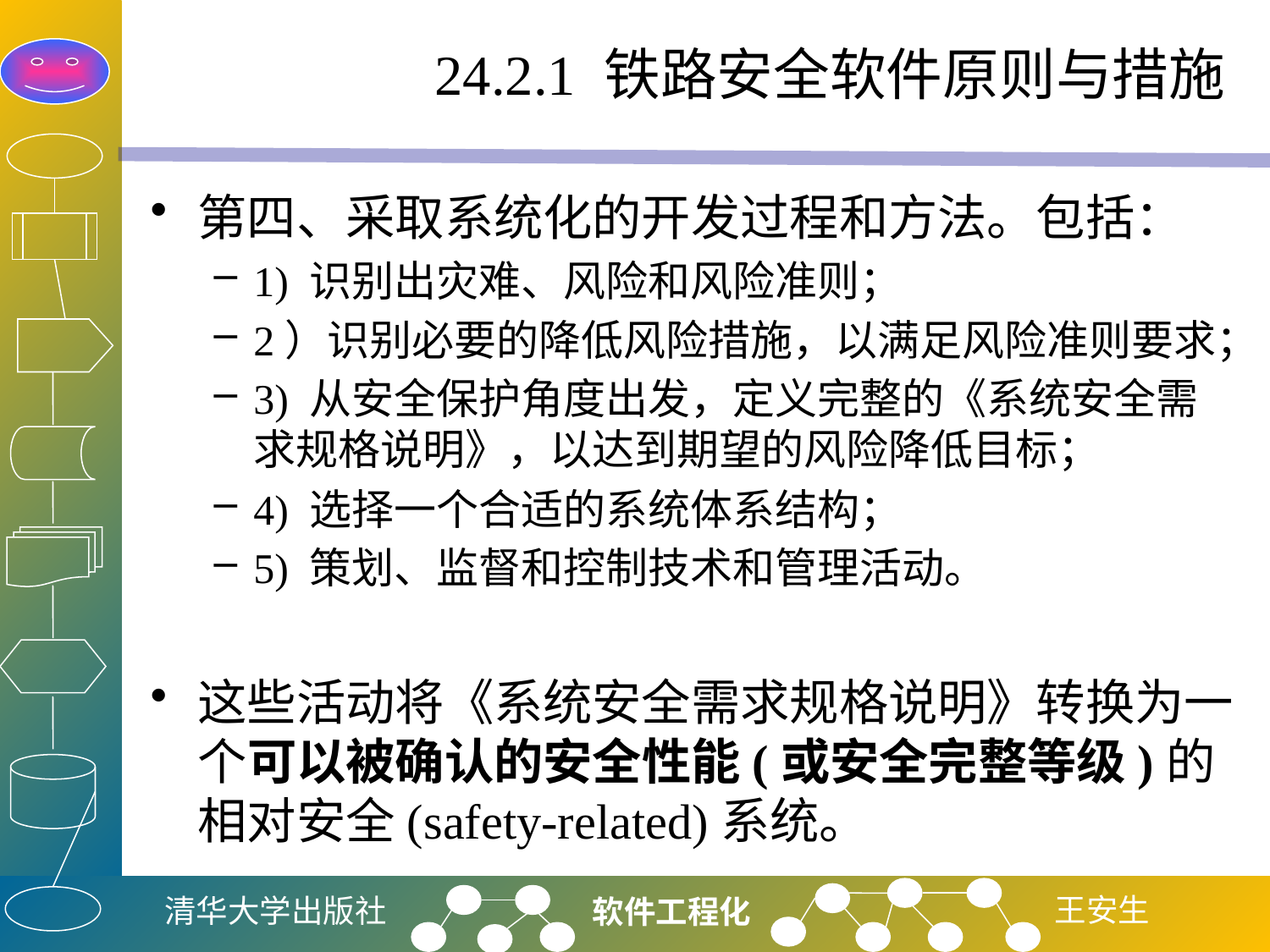

# 24.2.1 铁路安全软件原则与措施
第四、采取系统化的开发过程和方法。包括：
1) 识别出灾难、风险和风险准则；
2）识别必要的降低风险措施，以满足风险准则要求；
3) 从安全保护角度出发，定义完整的《系统安全需求规格说明》，以达到期望的风险降低目标；
4) 选择一个合适的系统体系结构；
5) 策划、监督和控制技术和管理活动。

这些活动将《系统安全需求规格说明》转换为一个可以被确认的安全性能(或安全完整等级)的相对安全(safety-related)系统。